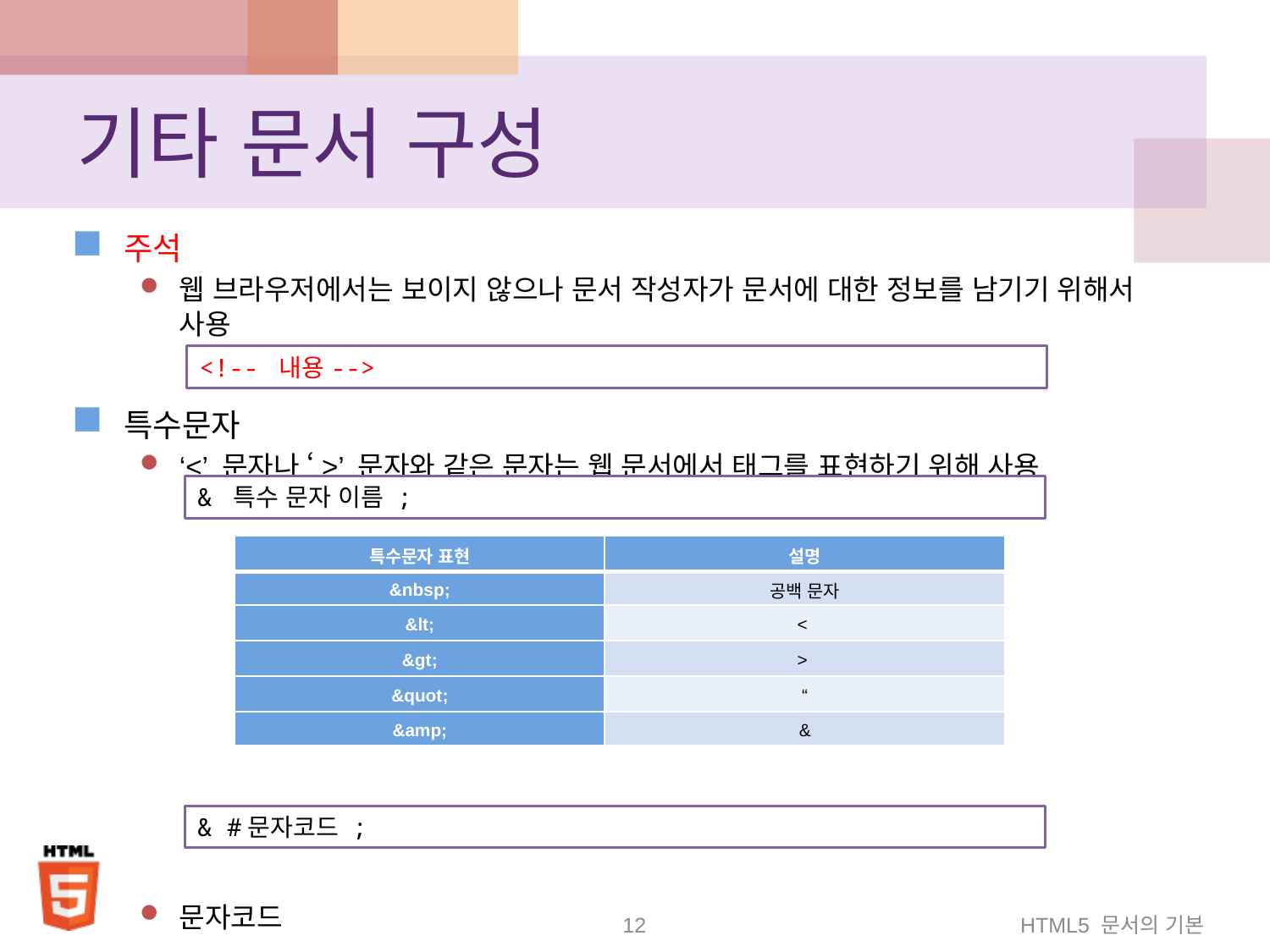

# 기타 문서 구성
주석
웹 브라우저에서는 보이지 않으나 문서 작성자가 문서에 대한 정보를 남기기 위해서 사용

특수문자
‘<’ 문자나 ‘>’ 문자와 같은 문자는 웹 문서에서 태그를 표현하기 위해 사용

문자코드
<!-- 내용-->
& 특수 문자 이름 ;
| 특수문자 표현 | 설명 |
| --- | --- |
| &nbsp; | 공백 문자 |
| &lt; | < |
| &gt; | > |
| &quot; | “ |
| &amp; | & |
& #문자코드 ;
12
HTML5 문서의 기본